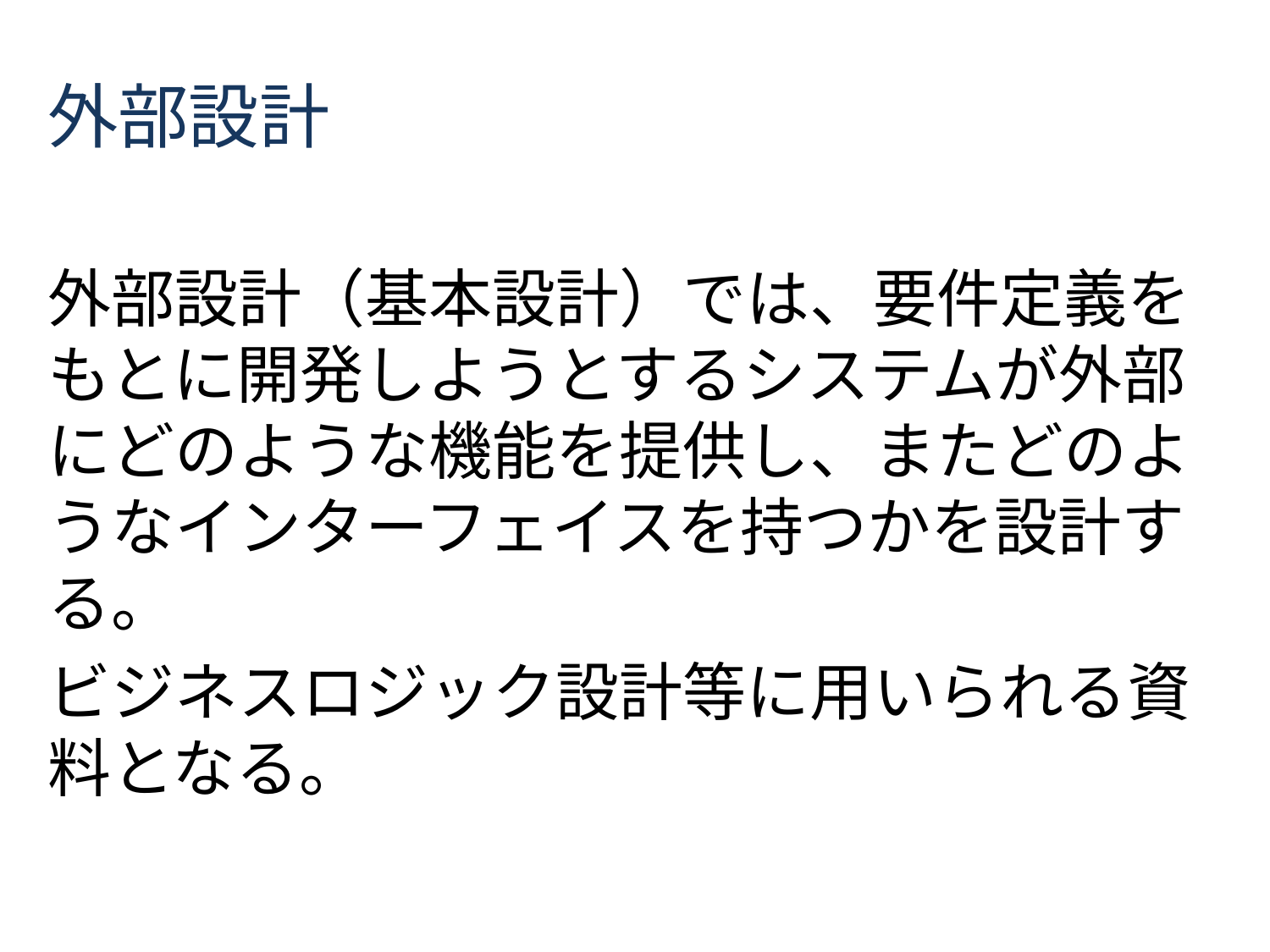

外部設計

外部設計（基本設計）では、要件定義をもとに開発しようとするシステムが外部にどのような機能を提供し、またどのようなインターフェイスを持つかを設計する。
ビジネスロジック設計等に用いられる資料となる。